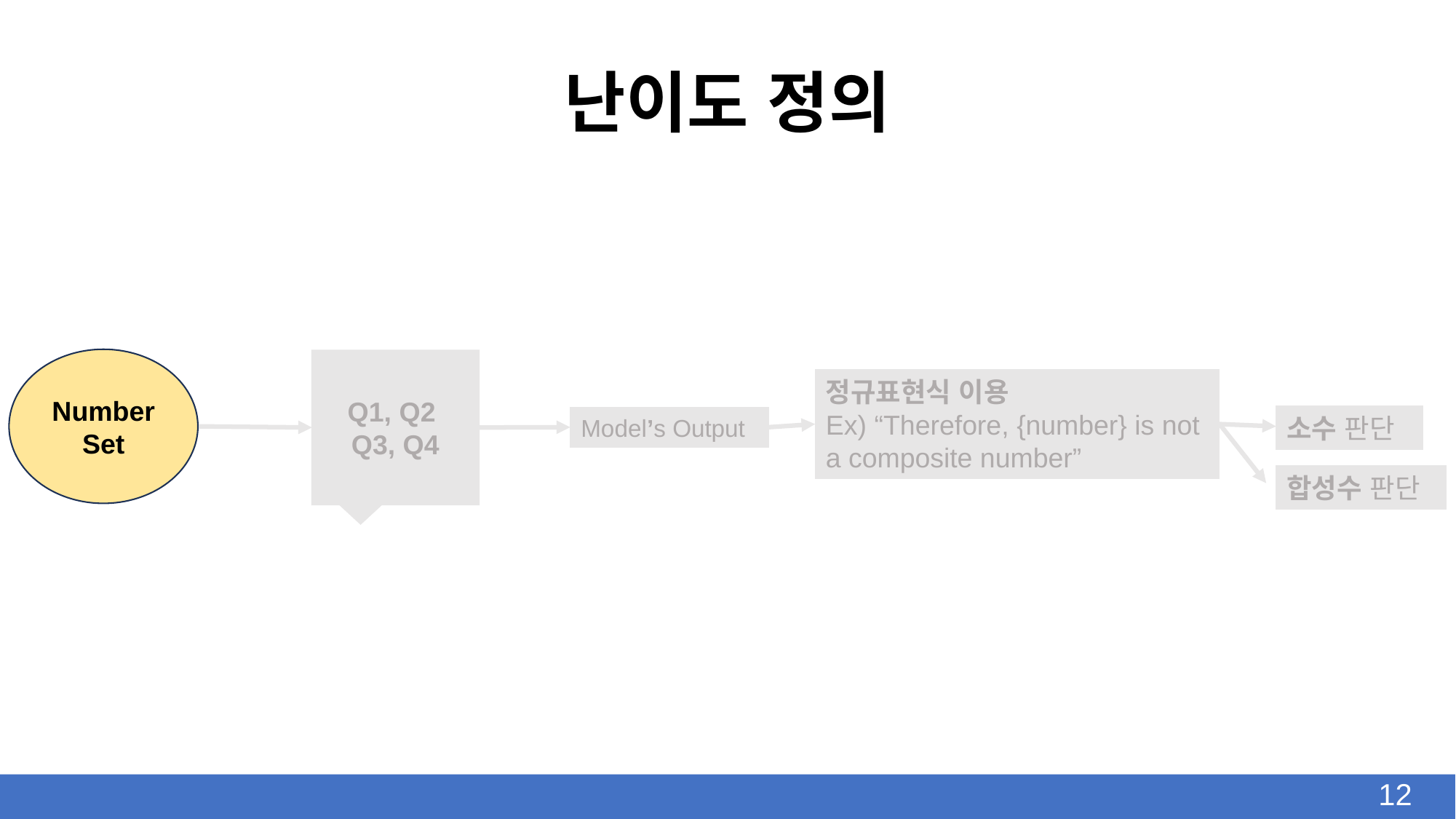

난이도 정의

Number
 Set

Q1, Q2
Q3, Q4

정규표현식 이용
Ex) “Therefore, {number} is not a composite number”
소수 판단
Model’s Output
합성수 판단

12